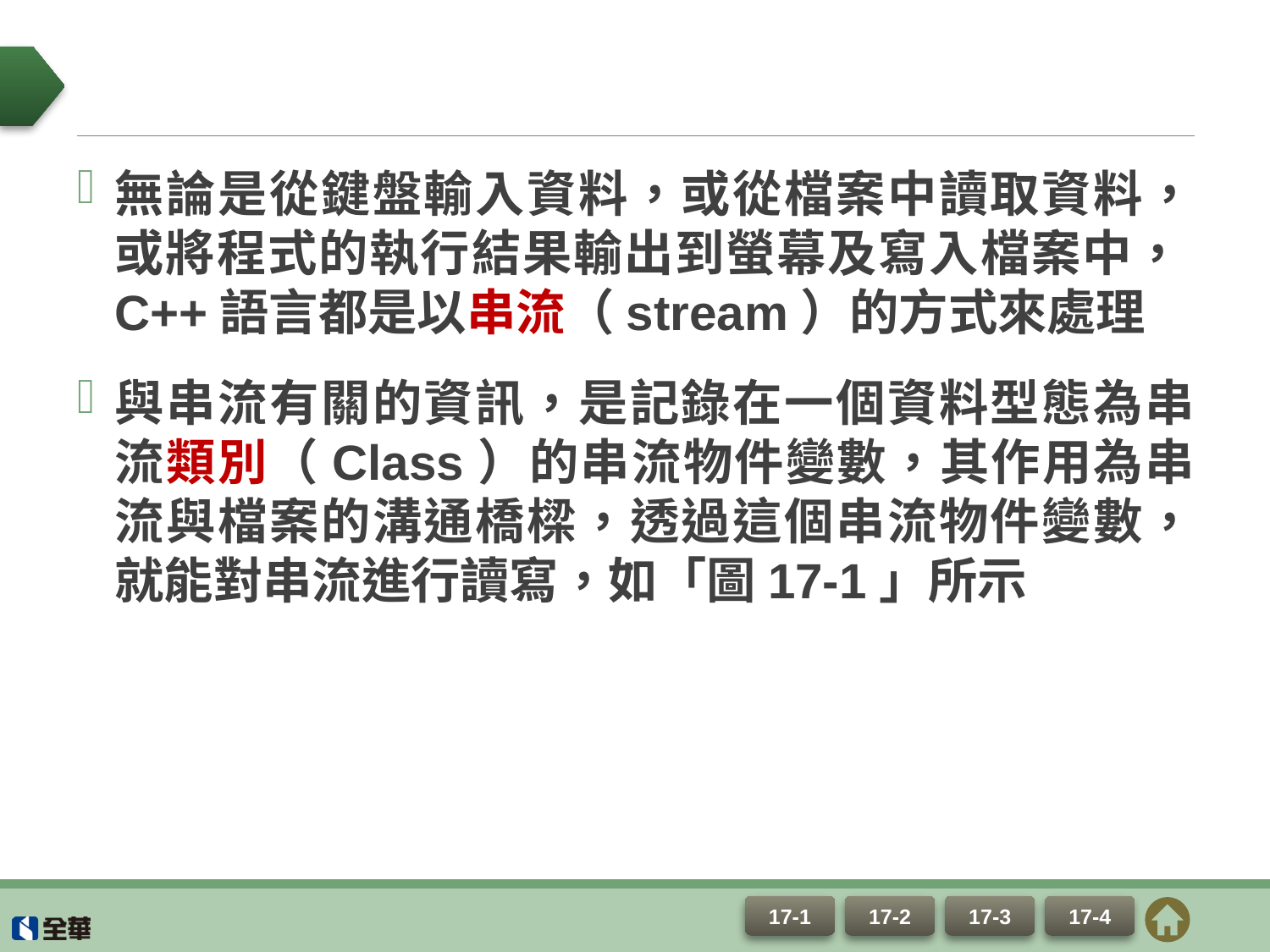

#
無論是從鍵盤輸入資料，或從檔案中讀取資料，或將程式的執行結果輸出到螢幕及寫入檔案中，C++語言都是以串流（stream）的方式來處理
與串流有關的資訊，是記錄在一個資料型態為串流類別（Class）的串流物件變數，其作用為串流與檔案的溝通橋樑，透過這個串流物件變數，就能對串流進行讀寫，如「圖17-1」所示